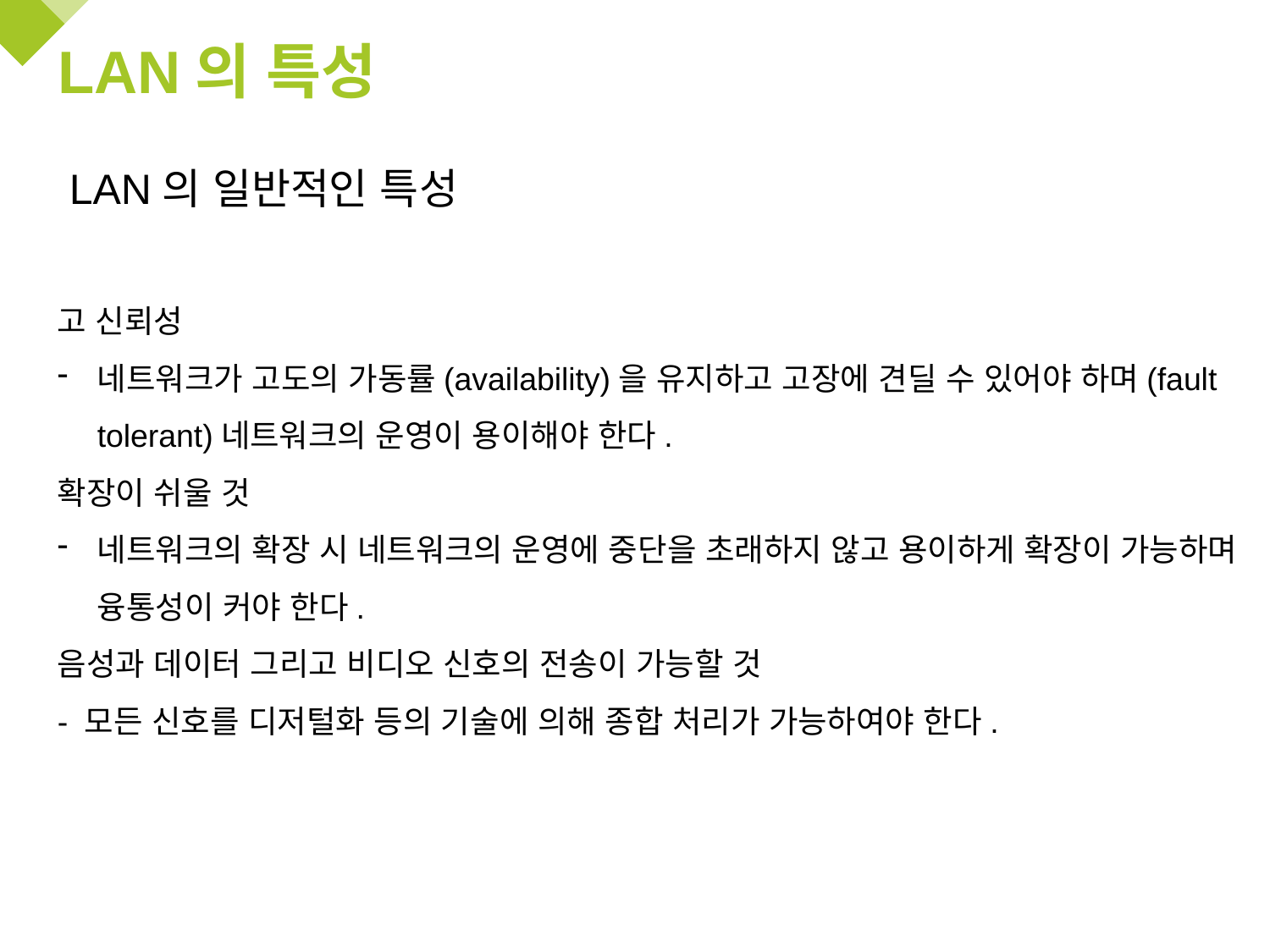

# LAN의 특성
LAN의 일반적인 특성
고 신뢰성
네트워크가 고도의 가동률(availability)을 유지하고 고장에 견딜 수 있어야 하며(fault tolerant)네트워크의 운영이 용이해야 한다.
확장이 쉬울 것
네트워크의 확장 시 네트워크의 운영에 중단을 초래하지 않고 용이하게 확장이 가능하며 융통성이 커야 한다.
음성과 데이터 그리고 비디오 신호의 전송이 가능할 것
- 모든 신호를 디저털화 등의 기술에 의해 종합 처리가 가능하여야 한다.